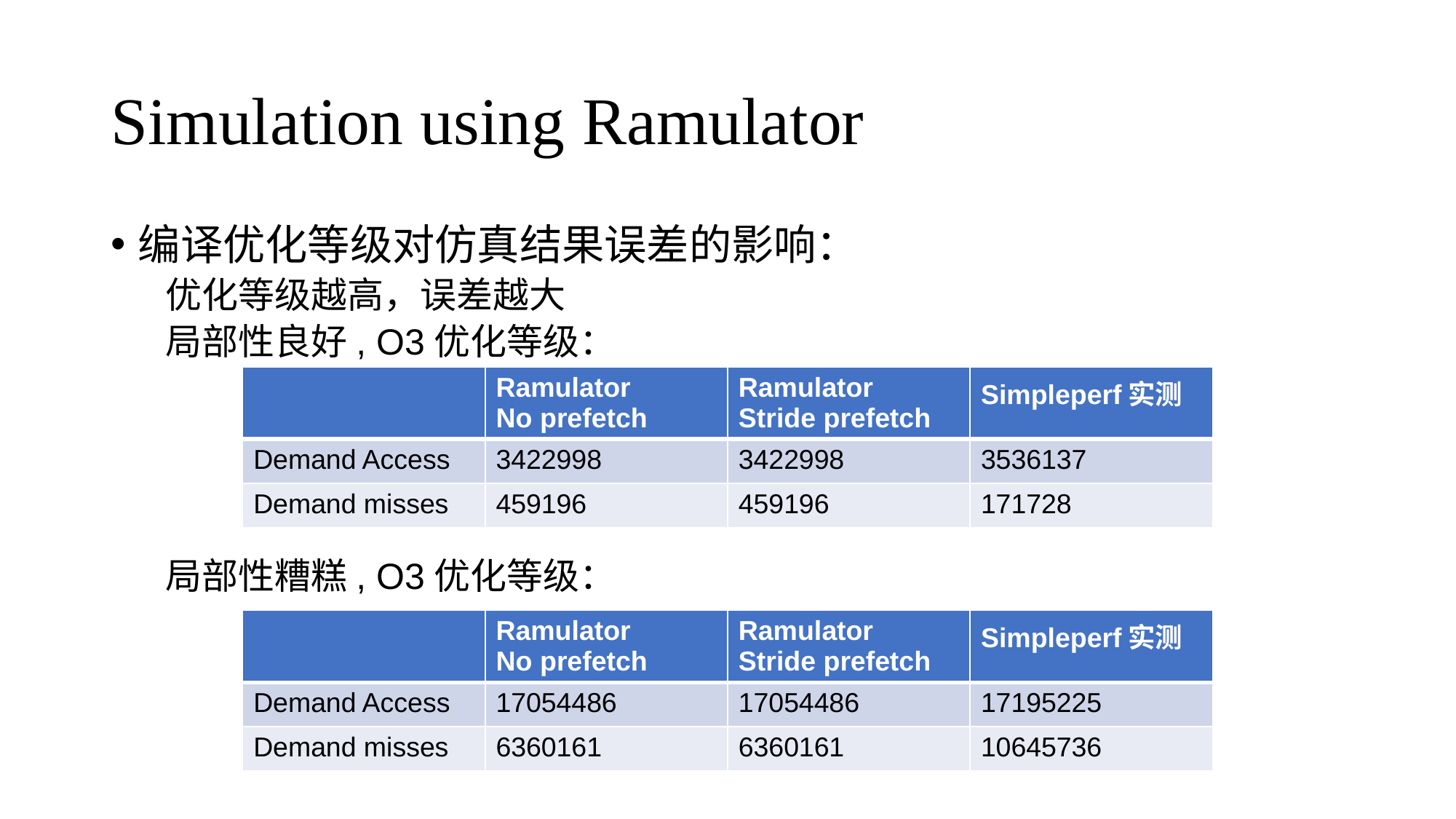

# Simulation using Ramulator
编译优化等级对仿真结果误差的影响：
优化等级越高，误差越大
局部性良好, O3优化等级：

局部性糟糕, O3优化等级：

|  | Ramulator No prefetch | Ramulator Stride prefetch | Simpleperf实测 |
| --- | --- | --- | --- |
| Demand Access | 3422998 | 3422998 | 3536137 |
| Demand misses | 459196 | 459196 | 171728 |
|  | Ramulator No prefetch | Ramulator Stride prefetch | Simpleperf实测 |
| --- | --- | --- | --- |
| Demand Access | 17054486 | 17054486 | 17195225 |
| Demand misses | 6360161 | 6360161 | 10645736 |